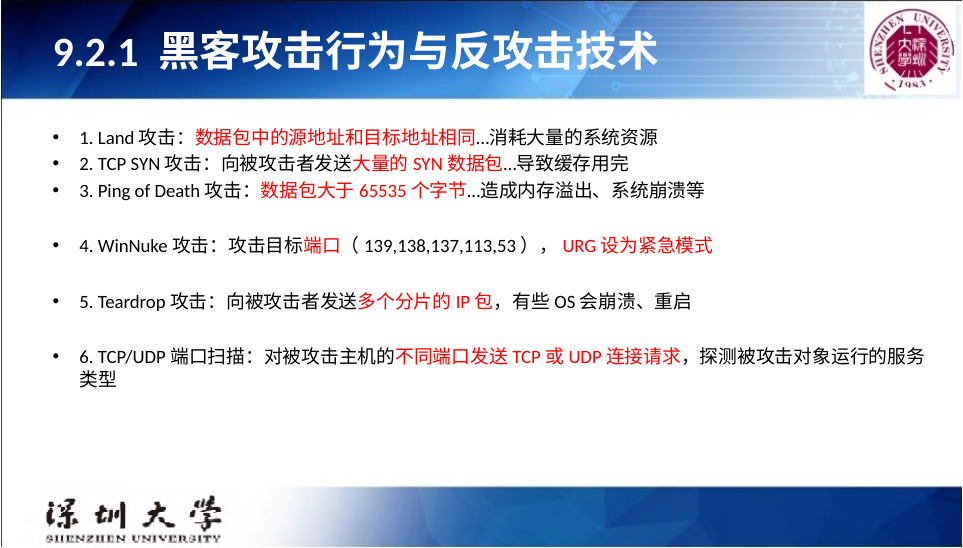

# 9.2.1 黑客攻击行为与反攻击技术
1. Land攻击：数据包中的源地址和目标地址相同…消耗大量的系统资源
2. TCP SYN攻击：向被攻击者发送大量的SYN数据包…导致缓存用完
3. Ping of Death攻击：数据包大于65535个字节…造成内存溢出、系统崩溃等

4. WinNuke攻击：攻击目标端口（139,138,137,113,53），URG设为紧急模式

5. Teardrop攻击：向被攻击者发送多个分片的IP包，有些OS会崩溃、重启

6. TCP/UDP端口扫描：对被攻击主机的不同端口发送TCP或UDP连接请求，探测被攻击对象运行的服务类型
321